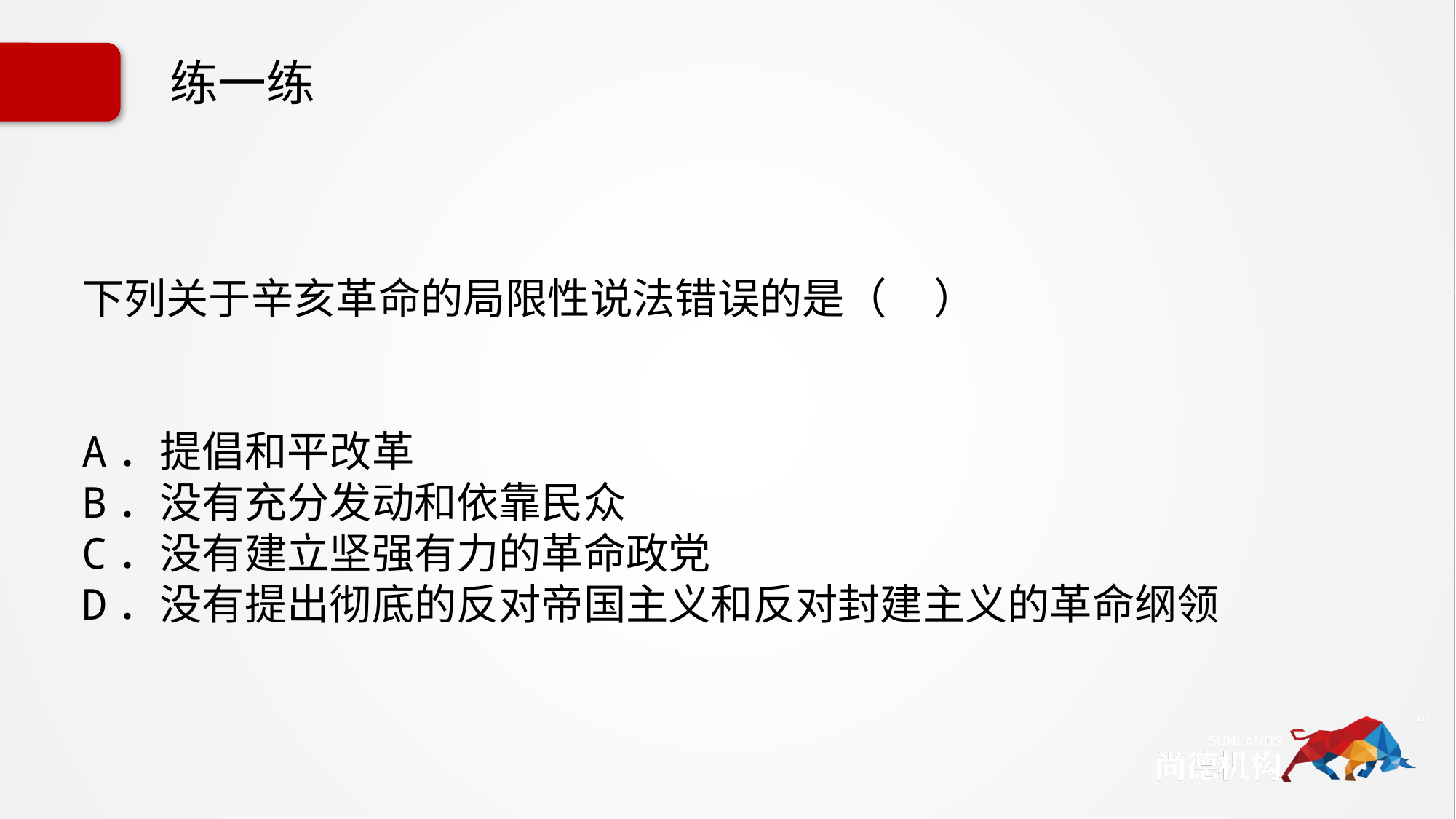

# 练一练
下列关于辛亥革命的局限性说法错误的是（     ）

A．提倡和平改革
B．没有充分发动和依靠民众
C．没有建立坚强有力的革命政党
D．没有提出彻底的反对帝国主义和反对封建主义的革命纲领